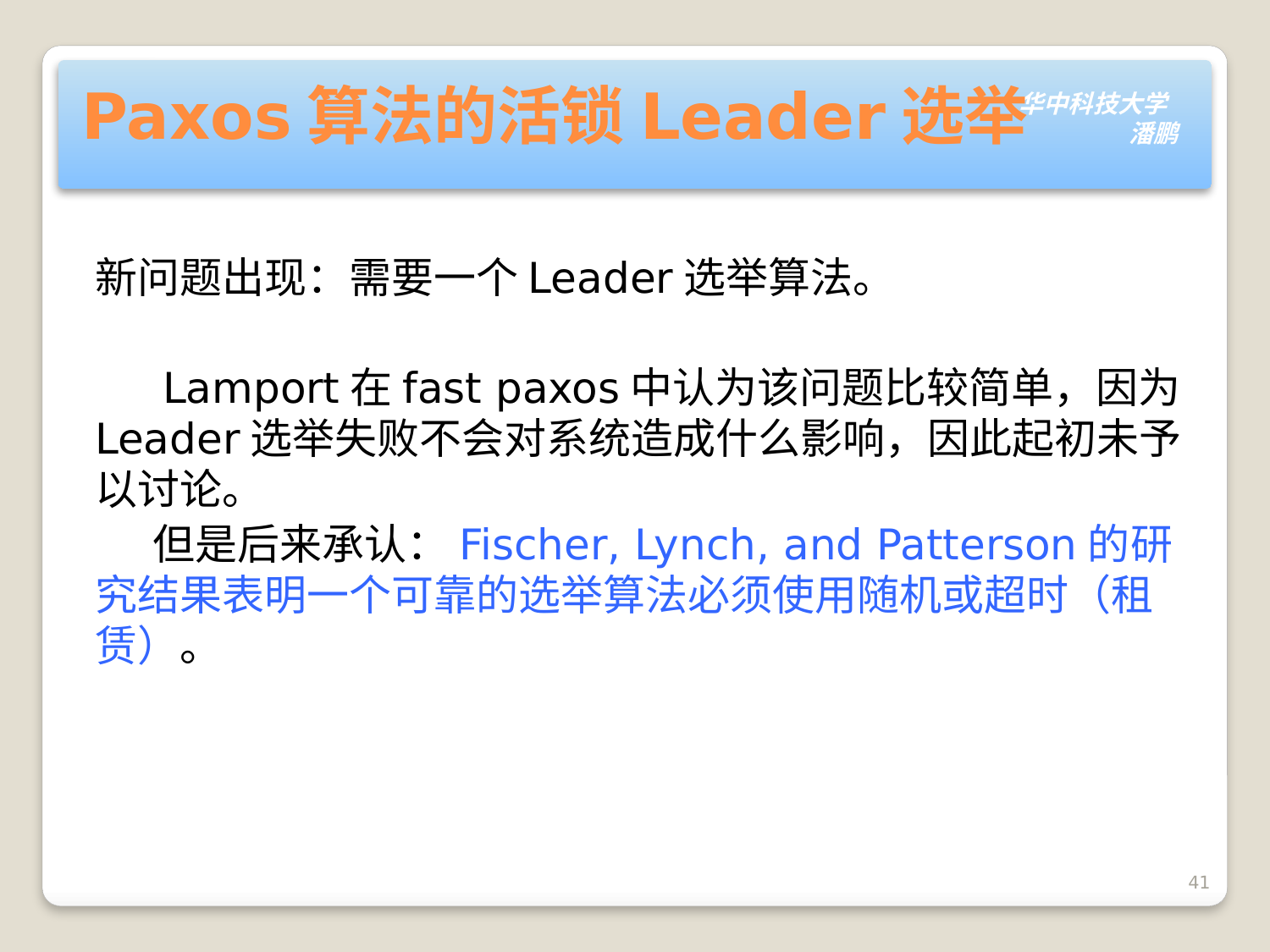

# Paxos算法的活锁Leader选举
新问题出现：需要一个Leader选举算法。

     Lamport在fast paxos中认为该问题比较简单，因为Leader选举失败不会对系统造成什么影响，因此起初未予以讨论。
     但是后来承认：Fischer, Lynch, and Patterson的研究结果表明一个可靠的选举算法必须使用随机或超时（租赁）。
41